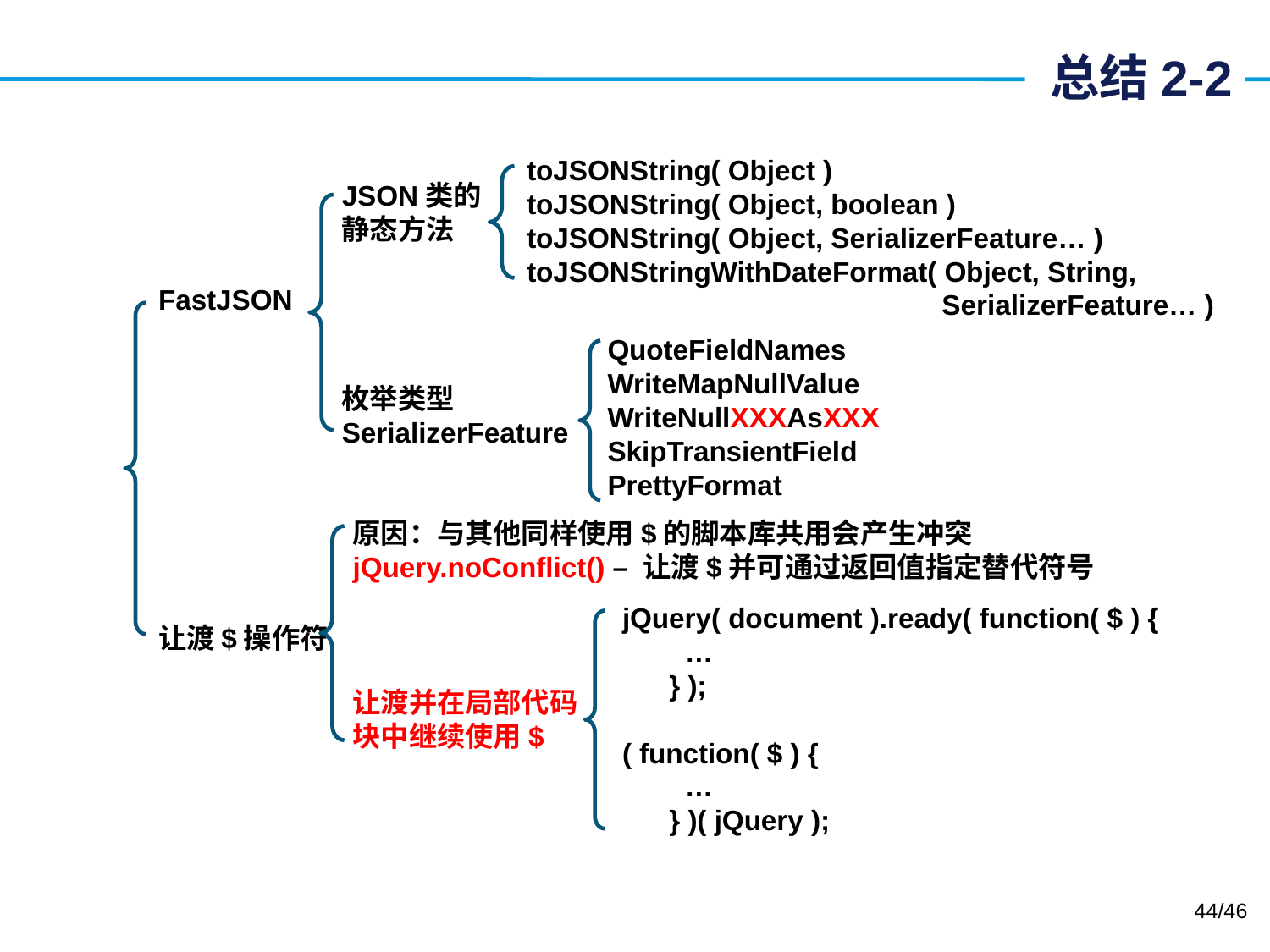

# 总结2-2
toJSONString( Object )
toJSONString( Object, boolean )
toJSONString( Object, SerializerFeature… )
toJSONStringWithDateFormat( Object, String,
                                                     SerializerFeature… )

JSON类的
静态方法

枚举类型
SerializerFeature

FastJSON

让渡$操作符

QuoteFieldNames
WriteMapNullValue
WriteNullXXXAsXXX
SkipTransientField
PrettyFormat

原因：与其他同样使用$的脚本库共用会产生冲突
jQuery.noConflict() – 让渡$并可通过返回值指定替代符号

让渡并在局部代码
块中继续使用$

jQuery( document ).ready( function( $ ) {
        …
      } );

( function( $ ) {
        …
      } )( jQuery );

44/46